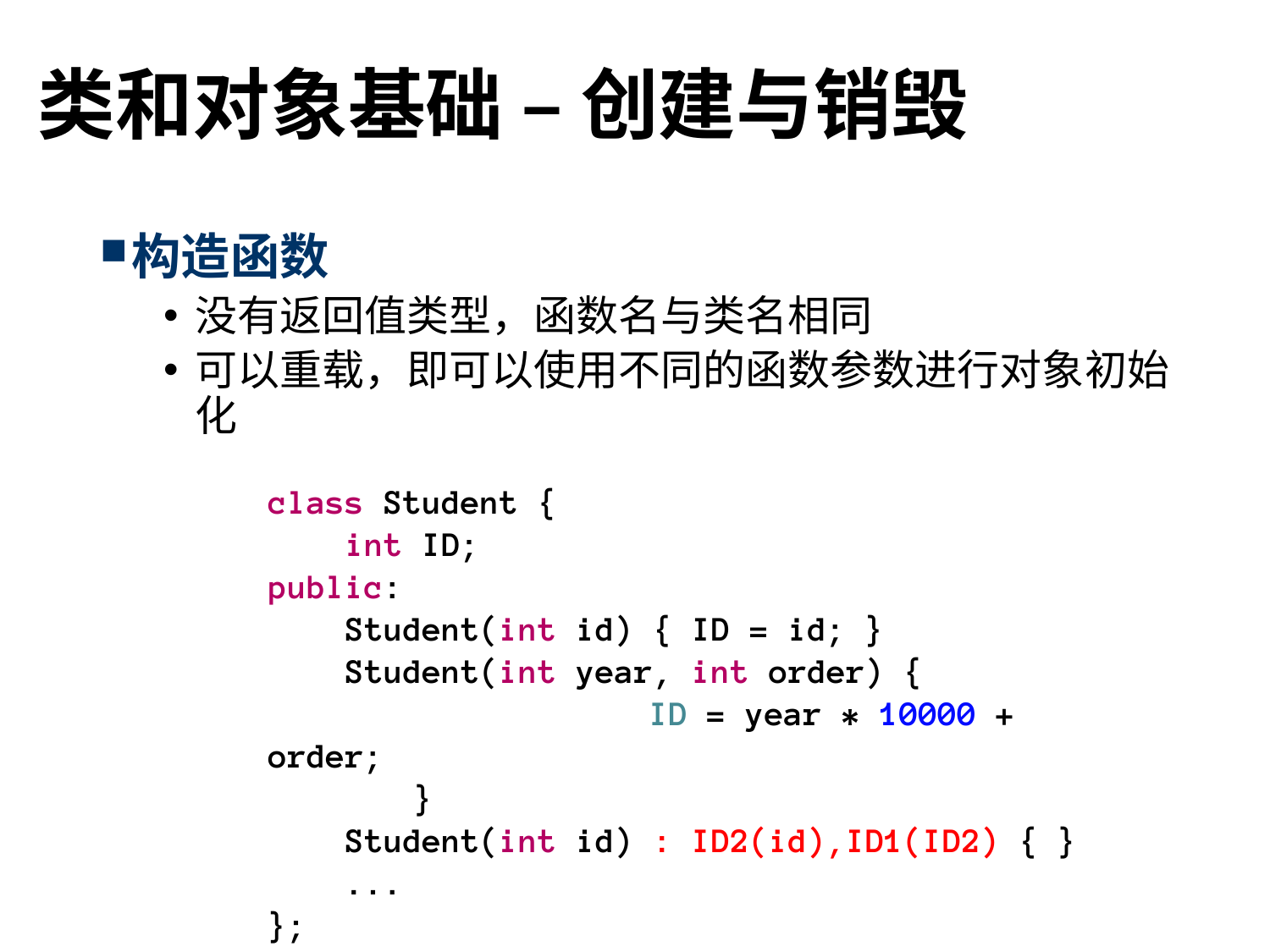

# 类和对象基础 – 创建与销毁
构造函数
没有返回值类型，函数名与类名相同
可以重载，即可以使用不同的函数参数进行对象初始化

class Student {
    int ID;
public:
    Student(int id) { ID = id; }
    Student(int year, int order) {
			ID = year * 10000 + order;
	 }
    Student(int id) : ID2(id),ID1(ID2) { }
    ...
};